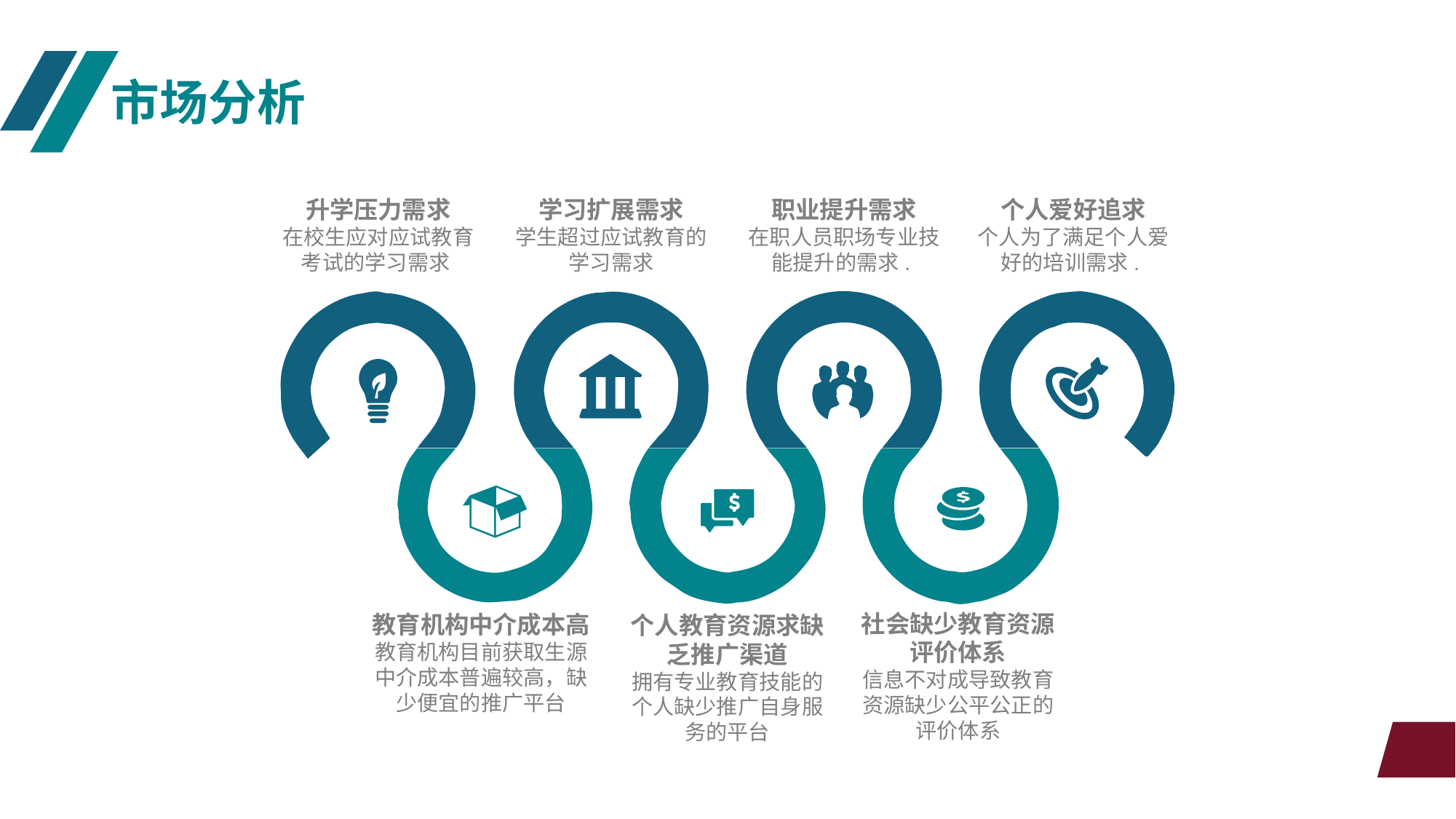

市场分析
升学压力需求
在校生应对应试教育考试的学习需求
学习扩展需求
学生超过应试教育的学习需求
职业提升需求
在职人员职场专业技能提升的需求.
个人爱好追求
个人为了满足个人爱好的培训需求.

社会缺少教育资源评价体系
信息不对成导致教育资源缺少公平公正的评价体系
教育机构中介成本高
教育机构目前获取生源中介成本普遍较高，缺少便宜的推广平台
个人教育资源求缺乏推广渠道
拥有专业教育技能的个人缺少推广自身服务的平台

3